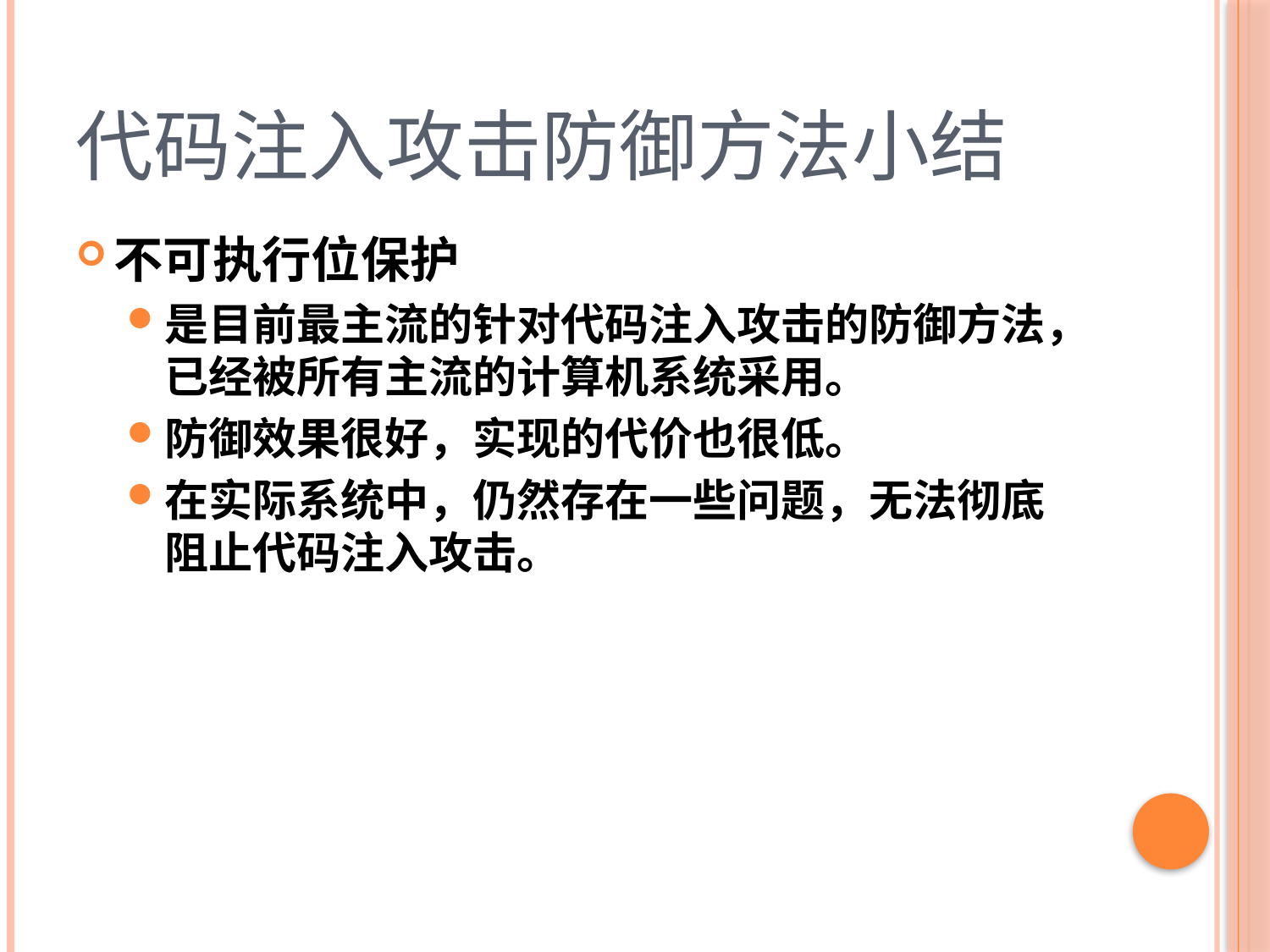

# 代码注入攻击防御方法小结
不可执行位保护
是目前最主流的针对代码注入攻击的防御方法，已经被所有主流的计算机系统采用。
防御效果很好，实现的代价也很低。
在实际系统中，仍然存在一些问题，无法彻底阻止代码注入攻击。